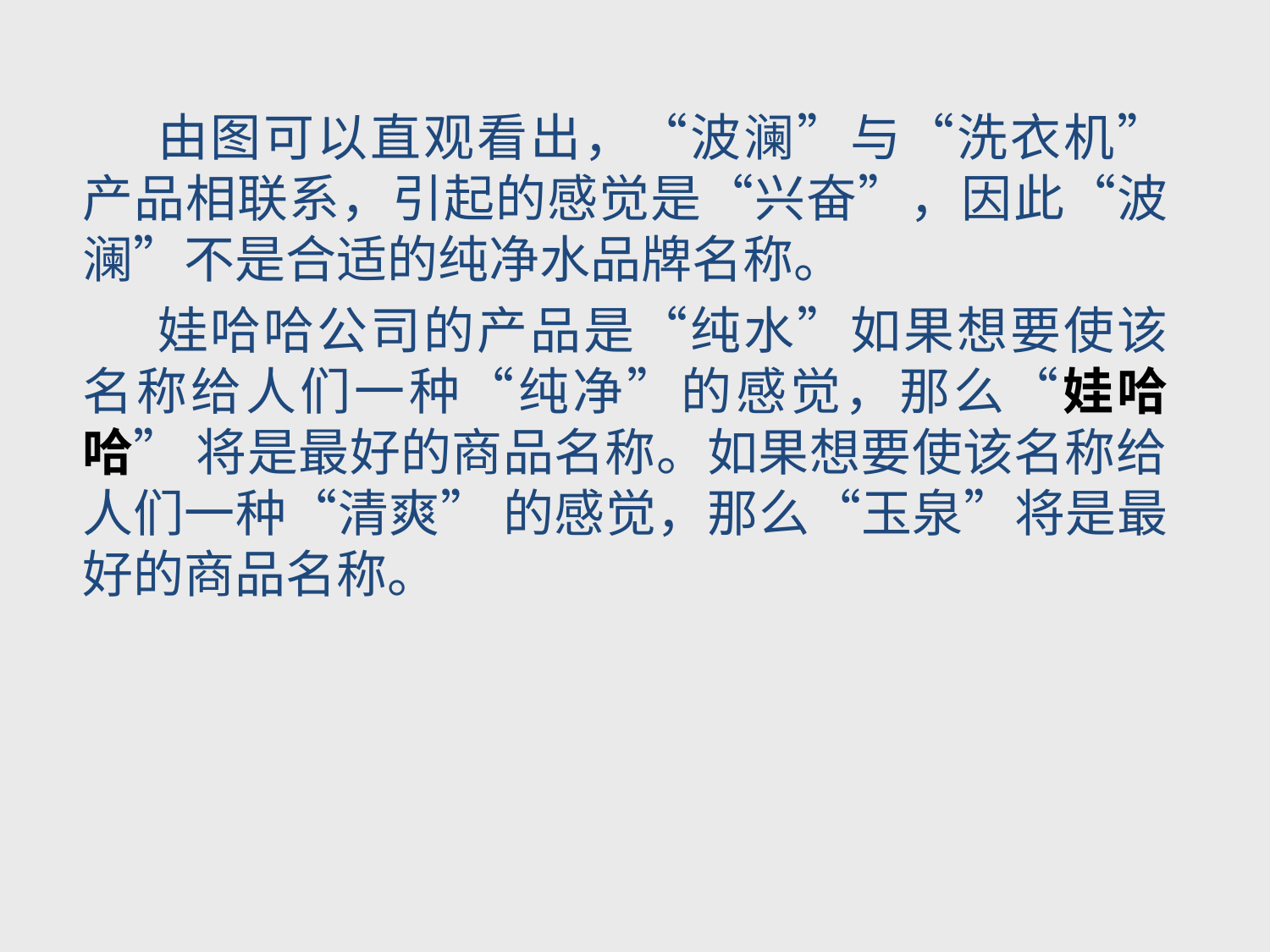

由图可以直观看出，“波澜”与“洗衣机”产品相联系，引起的感觉是“兴奋”，因此“波澜”不是合适的纯净水品牌名称。
娃哈哈公司的产品是“纯水”如果想要使该名称给人们一种“纯净”的感觉，那么“娃哈哈” 将是最好的商品名称。如果想要使该名称给人们一种“清爽” 的感觉，那么“玉泉”将是最好的商品名称。